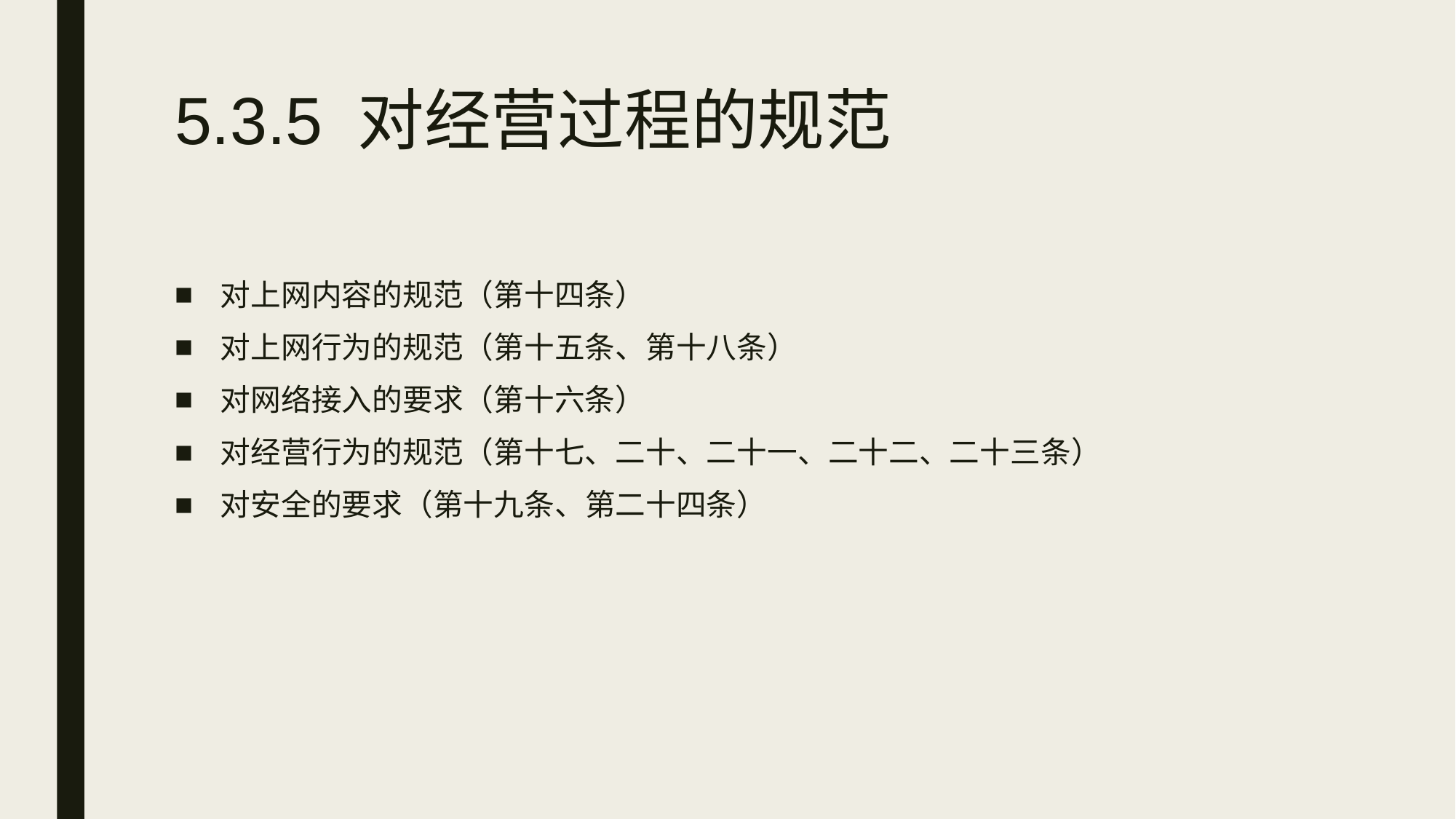

# 5.3.5 对经营过程的规范
对上网内容的规范（第十四条）
对上网行为的规范（第十五条、第十八条）
对网络接入的要求（第十六条）
对经营行为的规范（第十七、二十、二十一、二十二、二十三条）
对安全的要求（第十九条、第二十四条）